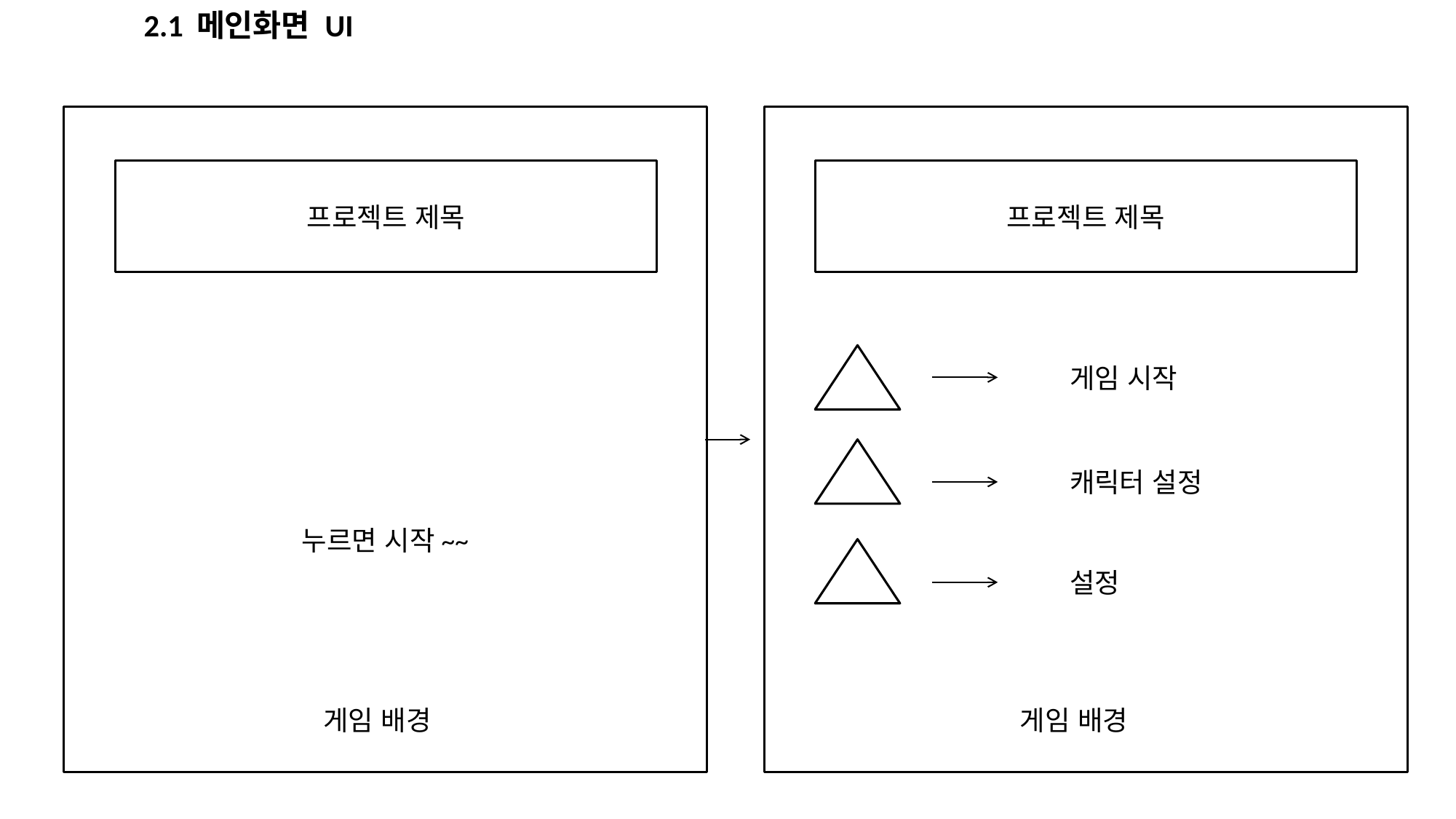

# 2.1 메인화면 UI

프로젝트 제목
프로젝트 제목

게임 시작

캐릭터 설정
누르면 시작~~

설정

게임 배경
게임 배경